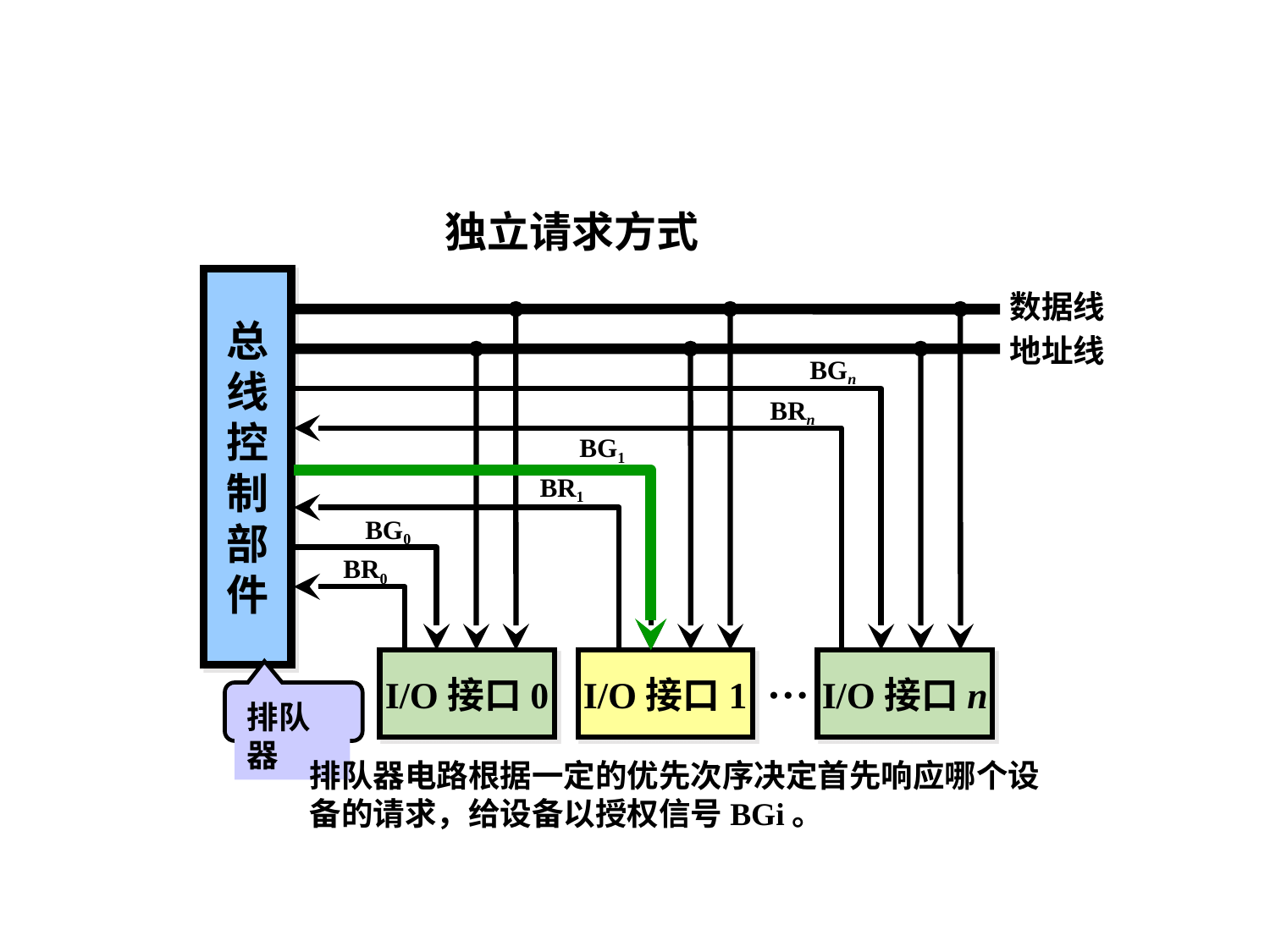

独立请求方式
总
线
控
制
部
件
数据线

地址线

BGn

BRn

BG1

BR1

BG0

BR0

I/O接口0
I/O接口1
…
I/O接口n

排队器
排队器电路根据一定的优先次序决定首先响应哪个设备的请求，给设备以授权信号BGi。